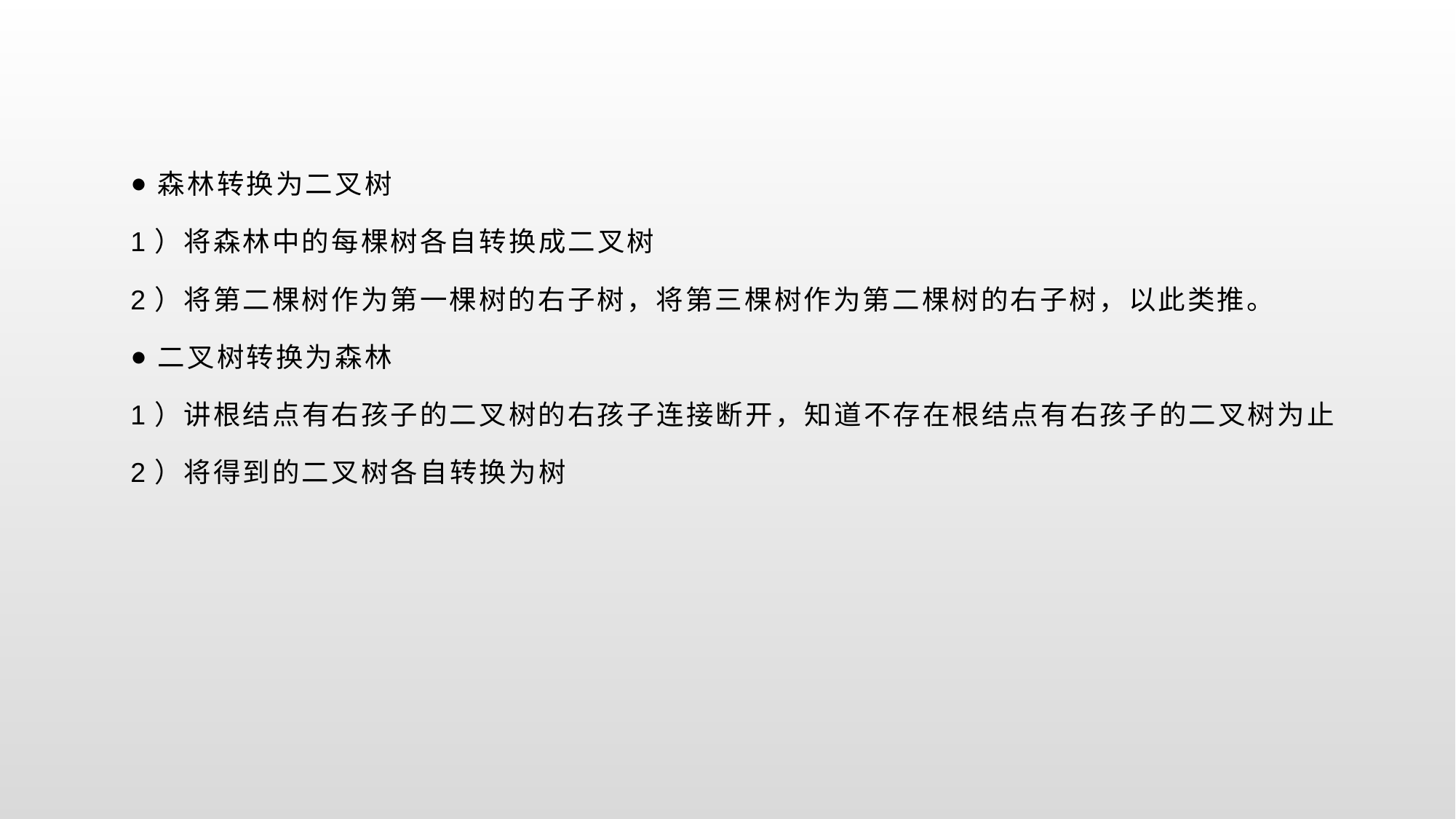

森林转换为二叉树
1）将森林中的每棵树各自转换成二叉树
2）将第二棵树作为第一棵树的右子树，将第三棵树作为第二棵树的右子树，以此类推。
二叉树转换为森林
1）讲根结点有右孩子的二叉树的右孩子连接断开，知道不存在根结点有右孩子的二叉树为止
2）将得到的二叉树各自转换为树